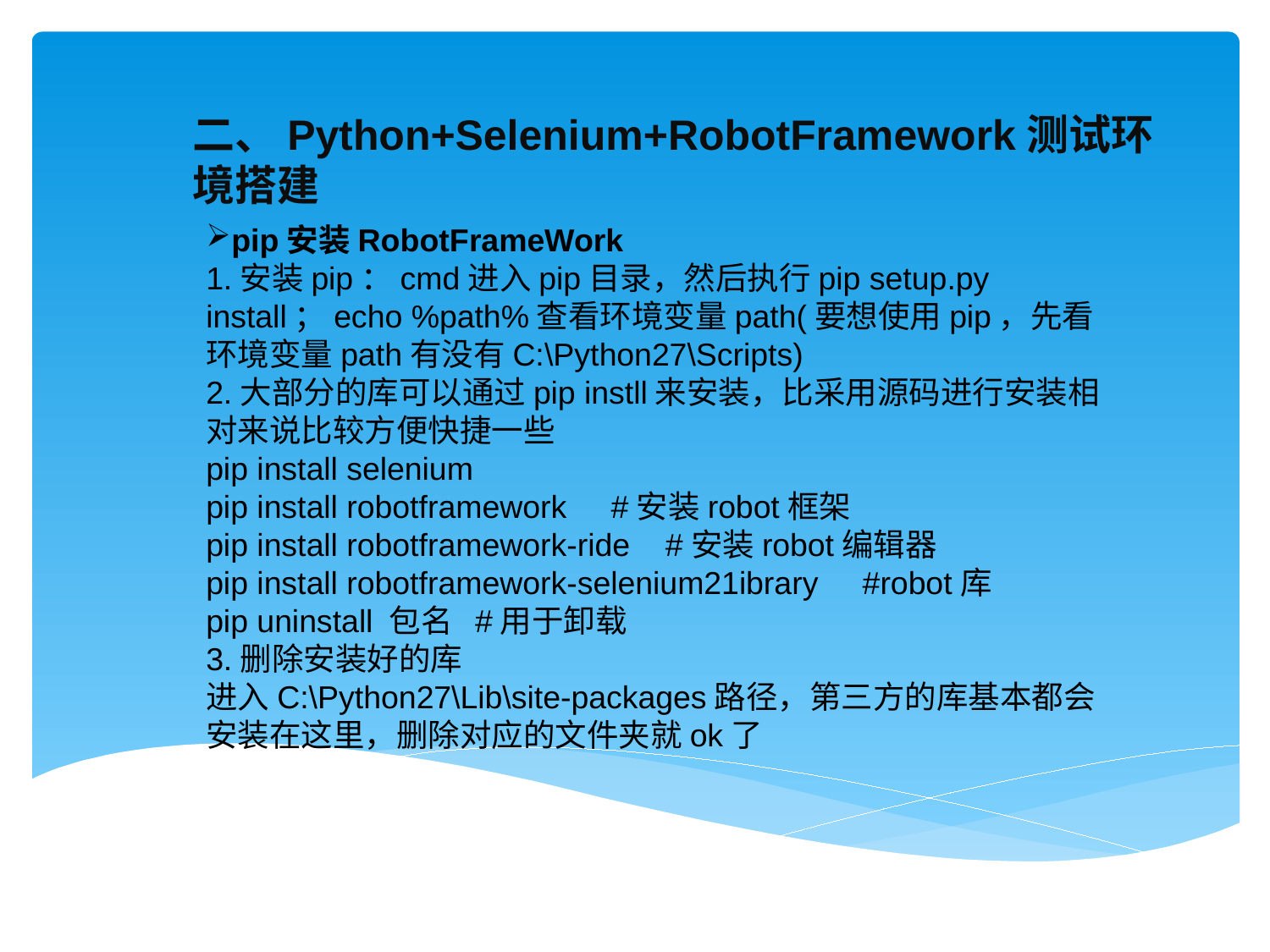

二、Python+Selenium+RobotFramework测试环境搭建

pip安装RobotFrameWork
1.安装pip：cmd进入pip目录，然后执行pip setup.py install；echo %path%查看环境变量path(要想使用pip，先看环境变量path有没有C:\Python27\Scripts)
2.大部分的库可以通过pip instll来安装，比采用源码进行安装相对来说比较方便快捷一些
pip install selenium
pip install robotframework     #安装robot框架
pip install robotframework-ride    #安装robot编辑器
pip install robotframework-selenium21ibrary     #robot库
pip uninstall 包名  #用于卸载
3.删除安装好的库
进入C:\Python27\Lib\site-packages路径，第三方的库基本都会安装在这里，删除对应的文件夹就ok了